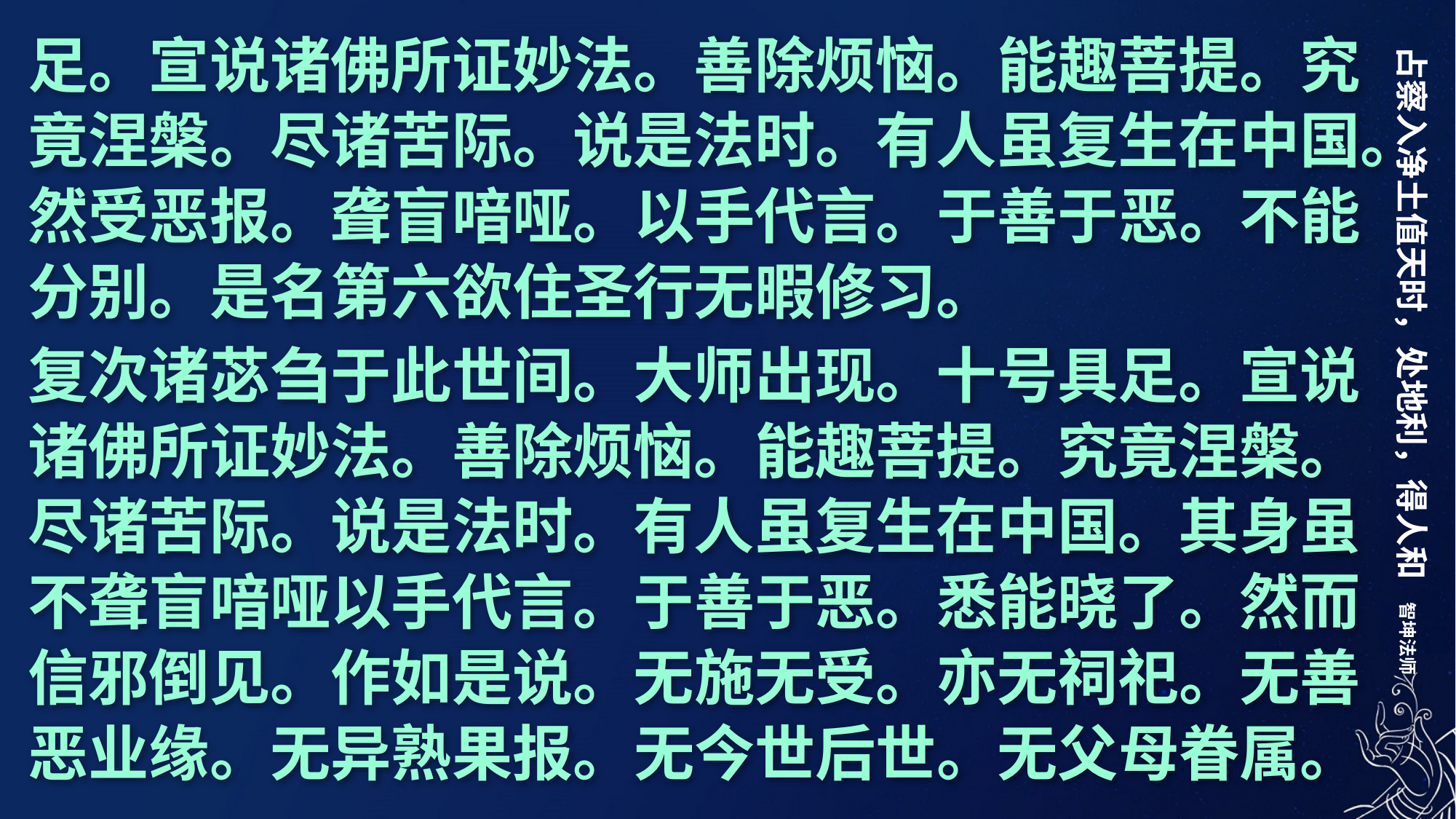

足。宣说诸佛所证妙法。善除烦恼。能趣菩提。究竟涅槃。尽诸苦际。说是法时。有人虽复生在中国。然受恶报。聋盲喑哑。以手代言。于善于恶。不能分别。是名第六欲住圣行无暇修习。
复次诸苾刍于此世间。大师出现。十号具足。宣说诸佛所证妙法。善除烦恼。能趣菩提。究竟涅槃。尽诸苦际。说是法时。有人虽复生在中国。其身虽不聋盲喑哑以手代言。于善于恶。悉能晓了。然而信邪倒见。作如是说。无施无受。亦无祠祀。无善恶业缘。无异熟果报。无今世后世。无父母眷属。